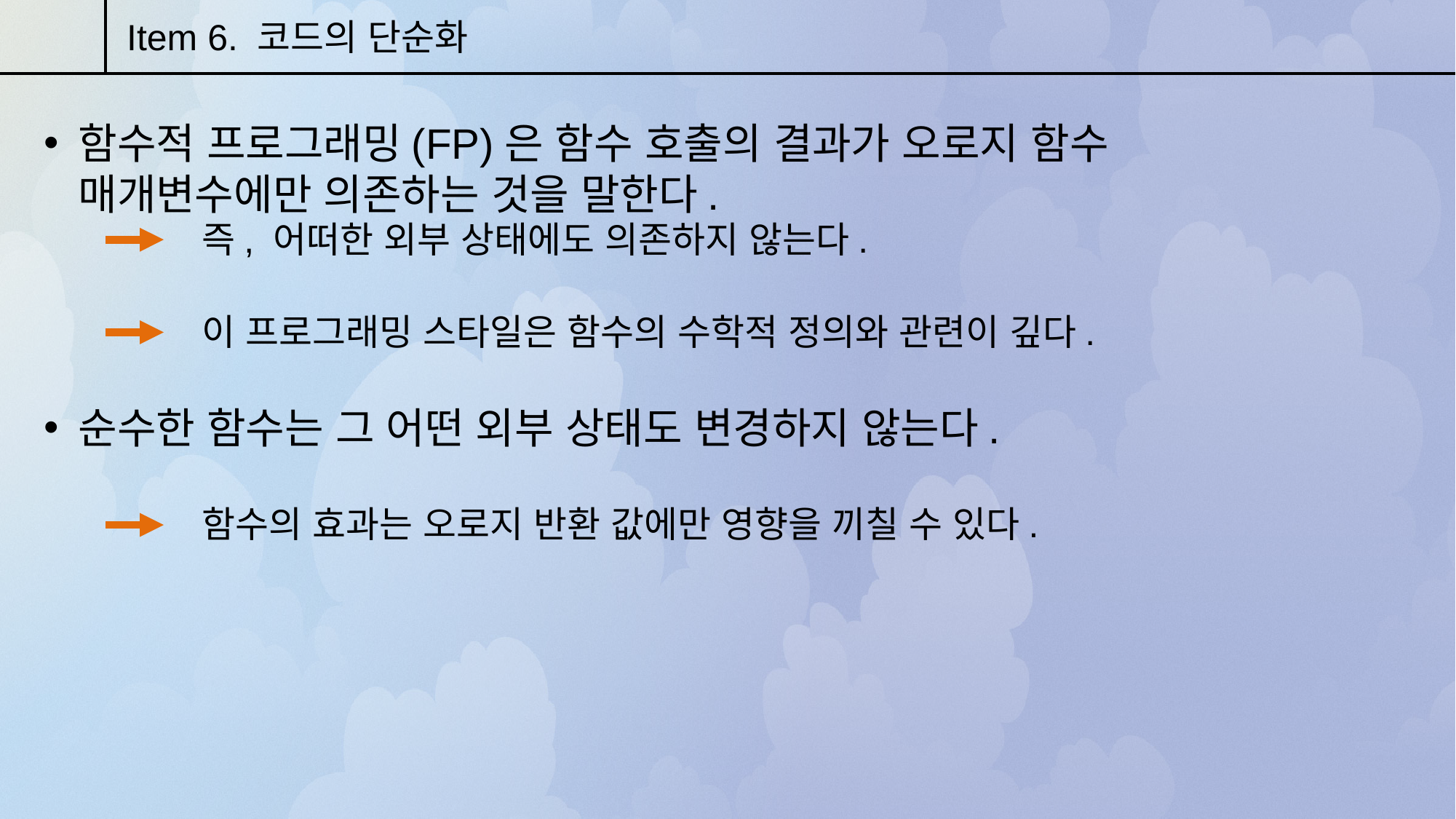

Item 6. 코드의 단순화
함수적 프로그래밍(FP)은 함수 호출의 결과가 오로지 함수 매개변수에만 의존하는 것을 말한다.
즉, 어떠한 외부 상태에도 의존하지 않는다.
이 프로그래밍 스타일은 함수의 수학적 정의와 관련이 깊다.
순수한 함수는 그 어떤 외부 상태도 변경하지 않는다.
함수의 효과는 오로지 반환 값에만 영향을 끼칠 수 있다.